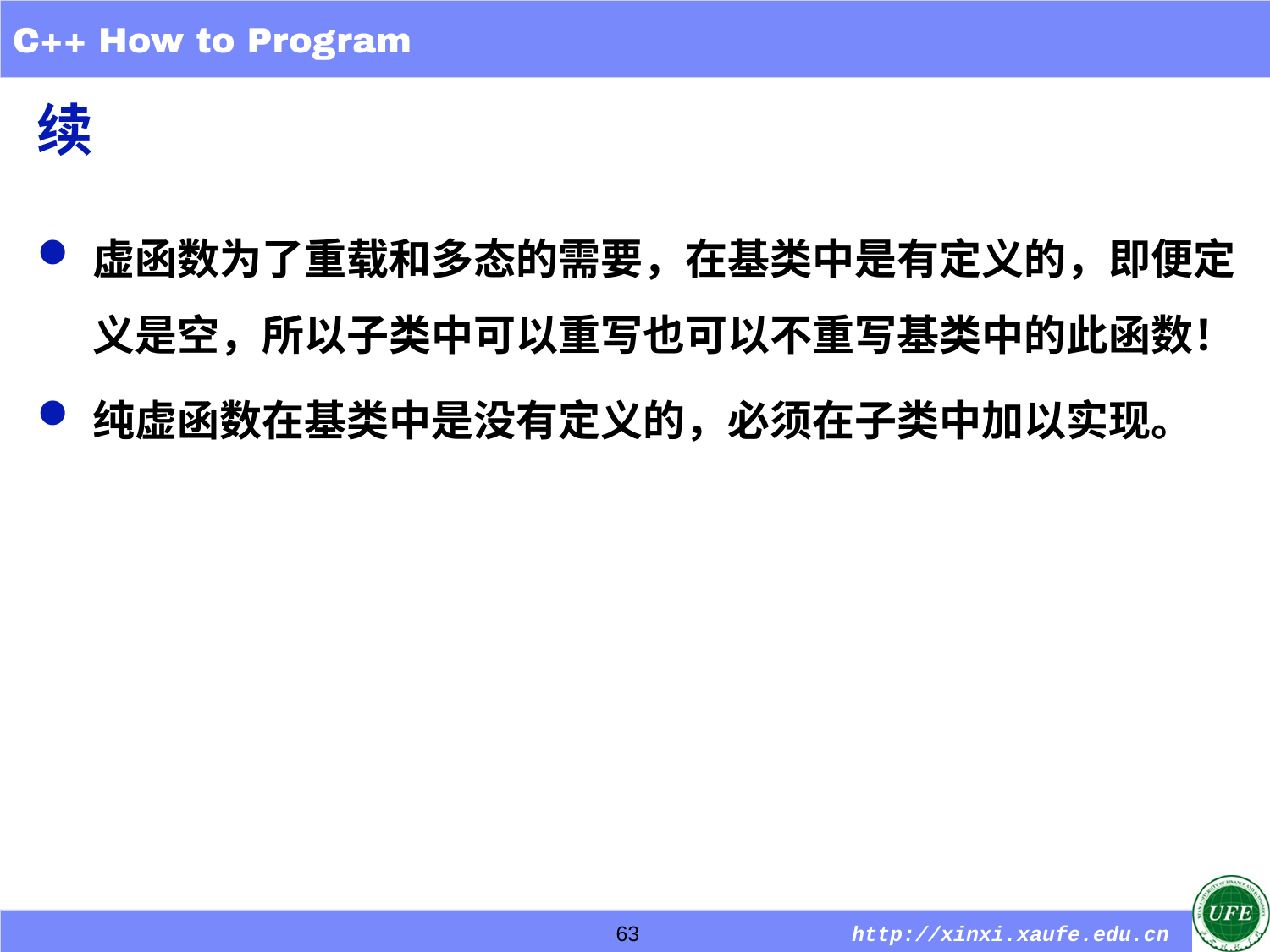

# 续
虚函数为了重载和多态的需要，在基类中是有定义的，即便定义是空，所以子类中可以重写也可以不重写基类中的此函数！
纯虚函数在基类中是没有定义的，必须在子类中加以实现。
63